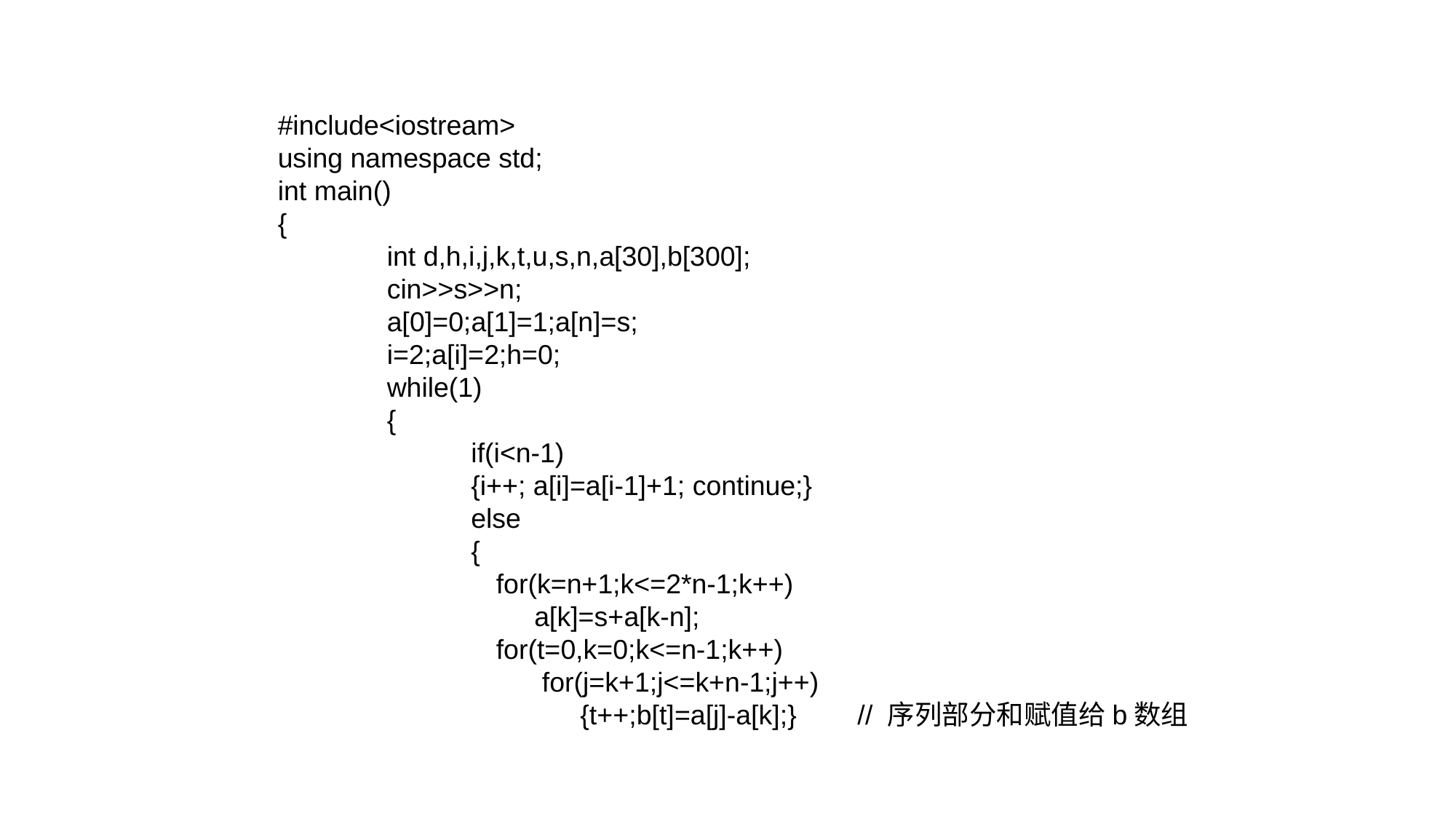

#include<iostream>
using namespace std;
int main()
{
	int d,h,i,j,k,t,u,s,n,a[30],b[300];
 	cin>>s>>n;
 	a[0]=0;a[1]=1;a[n]=s;
 	i=2;a[i]=2;h=0;
 	while(1)
   	{
	           if(i<n-1)
      	           {i++; a[i]=a[i-1]+1; continue;}
    	           else
	           {
		for(k=n+1;k<=2*n-1;k++)
		     a[k]=s+a[k-n];
		for(t=0,k=0;k<=n-1;k++)
      		      for(j=k+1;j<=k+n-1;j++)
         		           {t++;b[t]=a[j]-a[k];}        // 序列部分和赋值给b数组